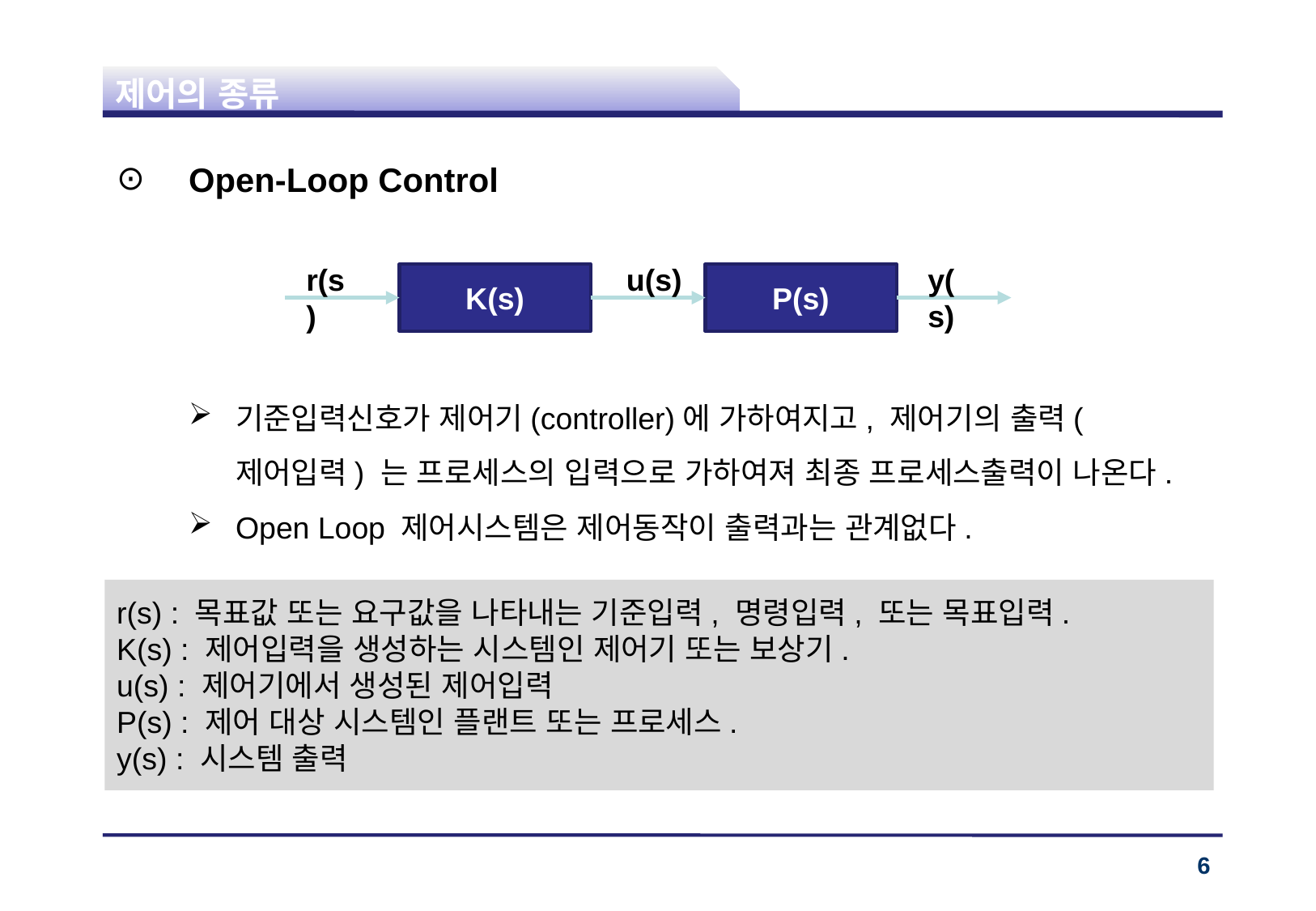

# 제어의 종류
Open-Loop Control

기준입력신호가 제어기(controller)에 가하여지고, 제어기의 출력(제어입력) 는 프로세스의 입력으로 가하여져 최종 프로세스출력이 나온다.
Open Loop 제어시스템은 제어동작이 출력과는 관계없다.
r(s)
u(s)
y(s)
K(s)
P(s)
r(s) : 목표값 또는 요구값을 나타내는 기준입력, 명령입력, 또는 목표입력.
K(s) : 제어입력을 생성하는 시스템인 제어기 또는 보상기.
u(s) : 제어기에서 생성된 제어입력
P(s) : 제어 대상 시스템인 플랜트 또는 프로세스.
y(s) : 시스템 출력